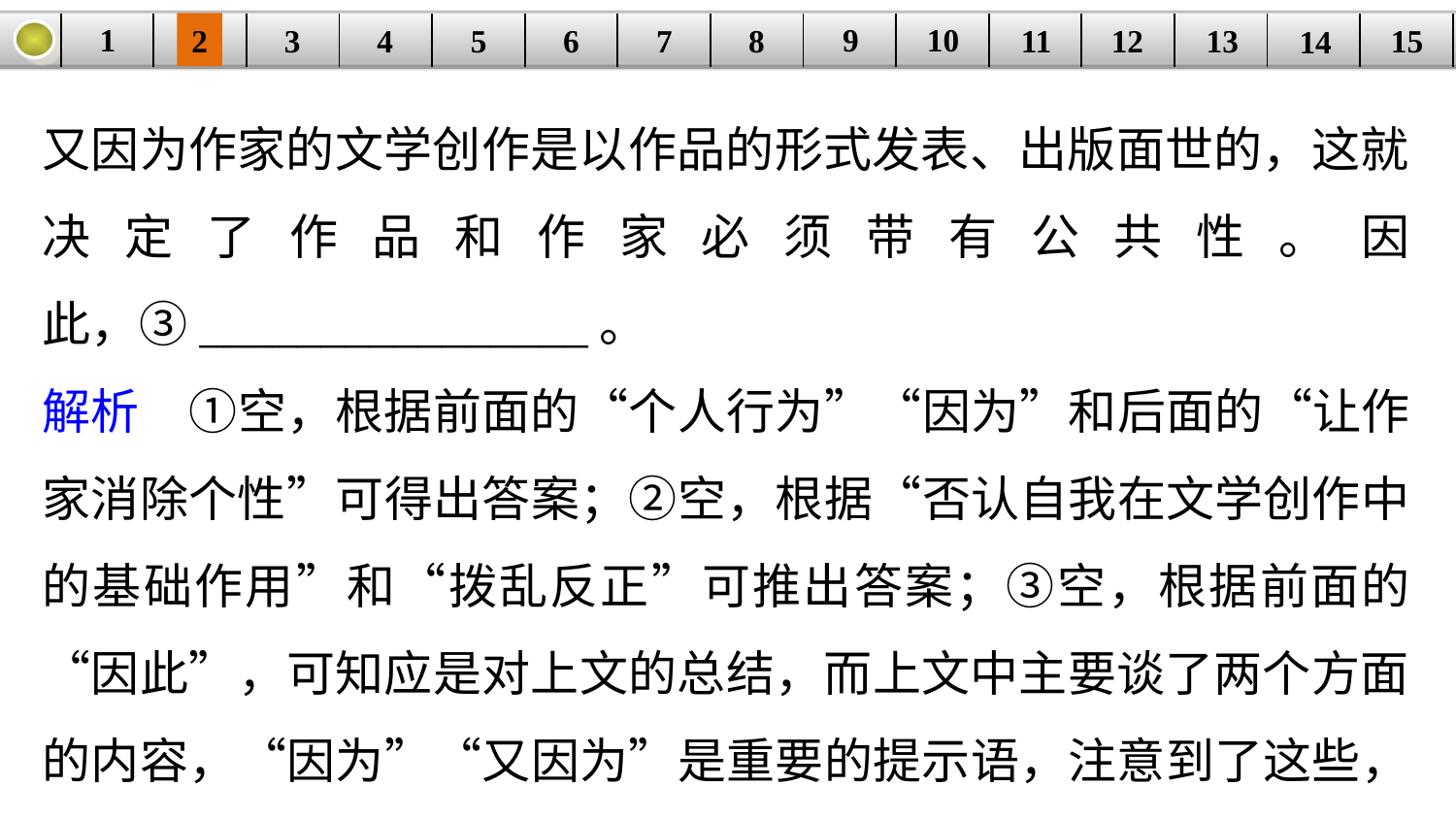

9
10
1
3
4
5
6
8
11
2
12
15
|  |  |  |  |  |  |  |  |  |  |  |  |  |  |  |
| --- | --- | --- | --- | --- | --- | --- | --- | --- | --- | --- | --- | --- | --- | --- |
7
13
14

又因为作家的文学创作是以作品的形式发表、出版面世的，这就决定了作品和作家必须带有公共性。因此，③________________。
解析　①空，根据前面的“个人行为”“因为”和后面的“让作家消除个性”可得出答案；②空，根据“否认自我在文学创作中的基础作用”和“拨乱反正”可推出答案；③空，根据前面的“因此”，可知应是对上文的总结，而上文中主要谈了两个方面的内容，“因为”“又因为”是重要的提示语，注意到了这些，答案就不难得出了。